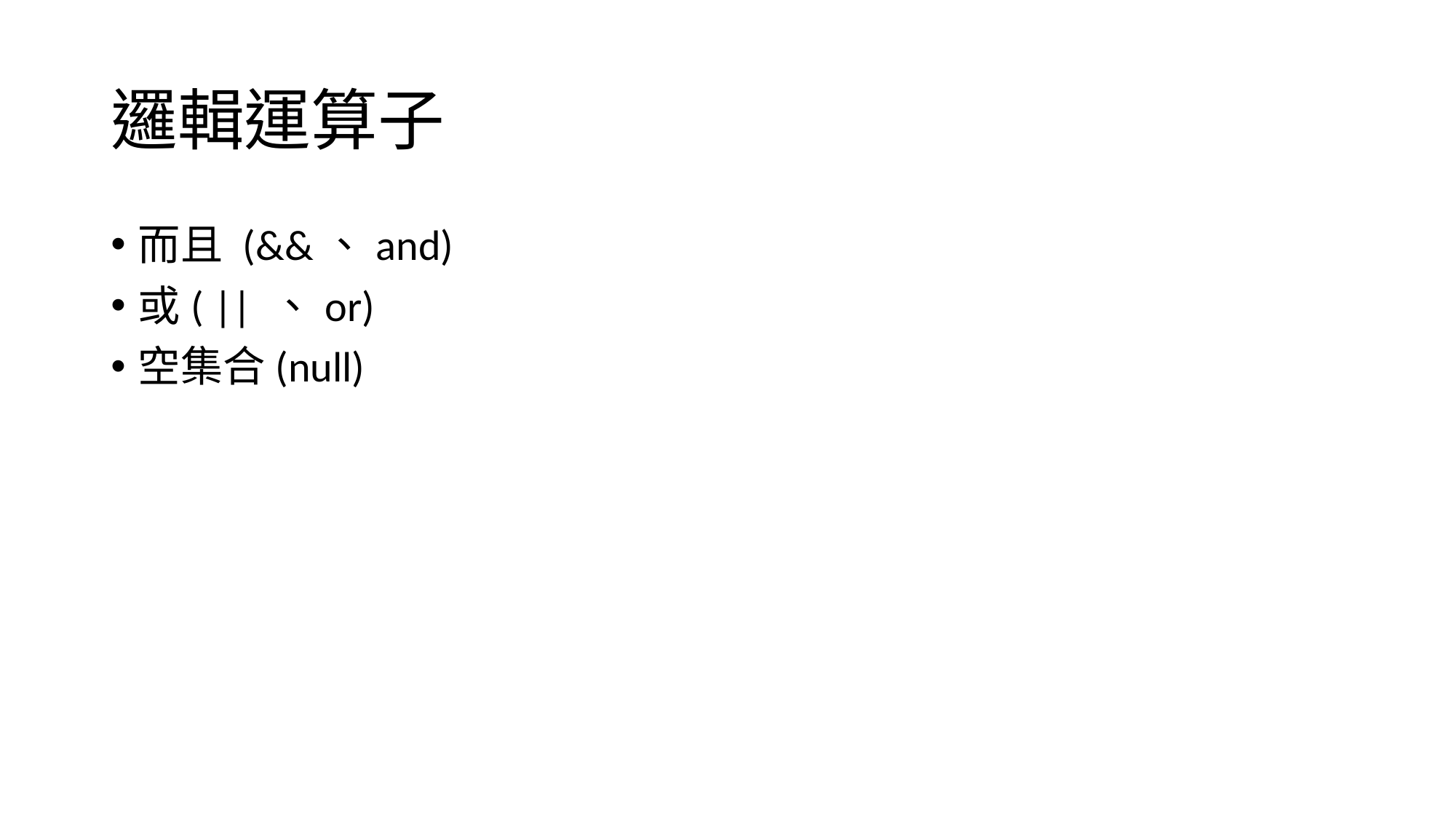

# 邏輯運算子
而且 (&&、and)
或( || 、or)
空集合(null)